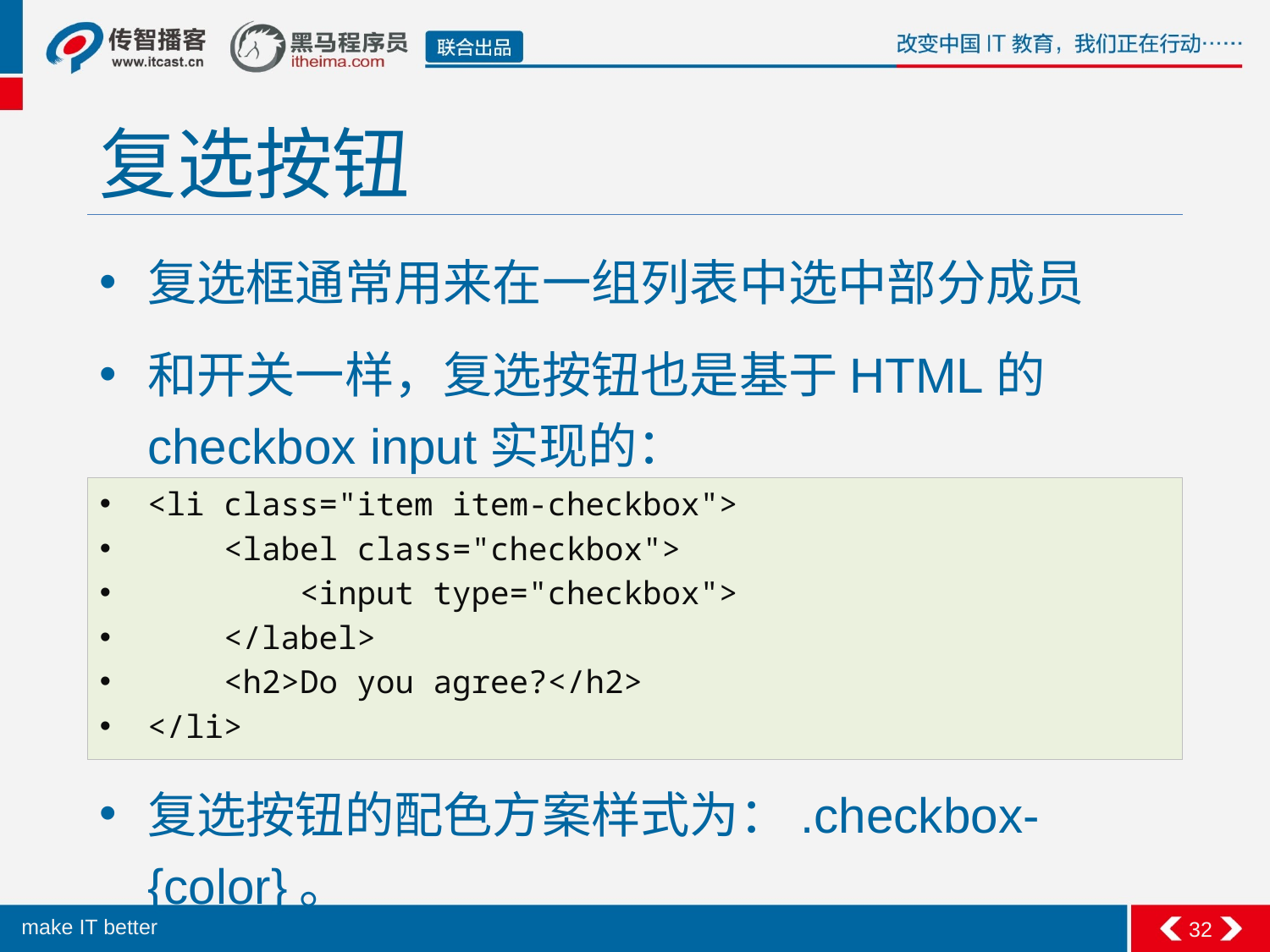

# 复选按钮
复选框通常用来在一组列表中选中部分成员
和开关一样，复选按钮也是基于HTML的checkbox input实现的：

复选按钮的配色方案样式为：.checkbox-{color}。
<li class="item item-checkbox">
    <label class="checkbox">
        <input type="checkbox">
    </label>
    <h2>Do you agree?</h2>
</li>
32

make IT better